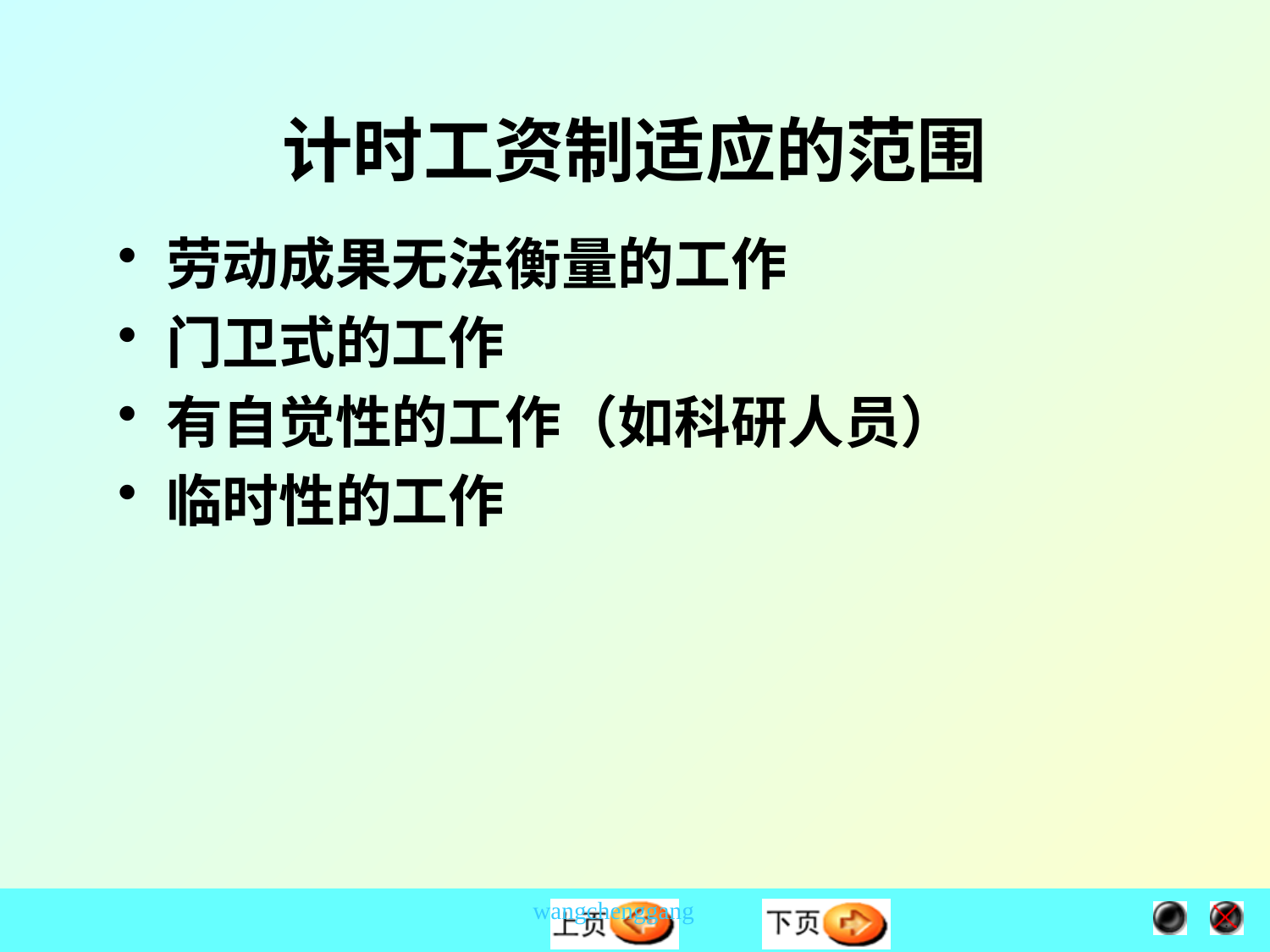

# 计时工资制适应的范围
劳动成果无法衡量的工作
门卫式的工作
有自觉性的工作（如科研人员）
临时性的工作
wangchenggang